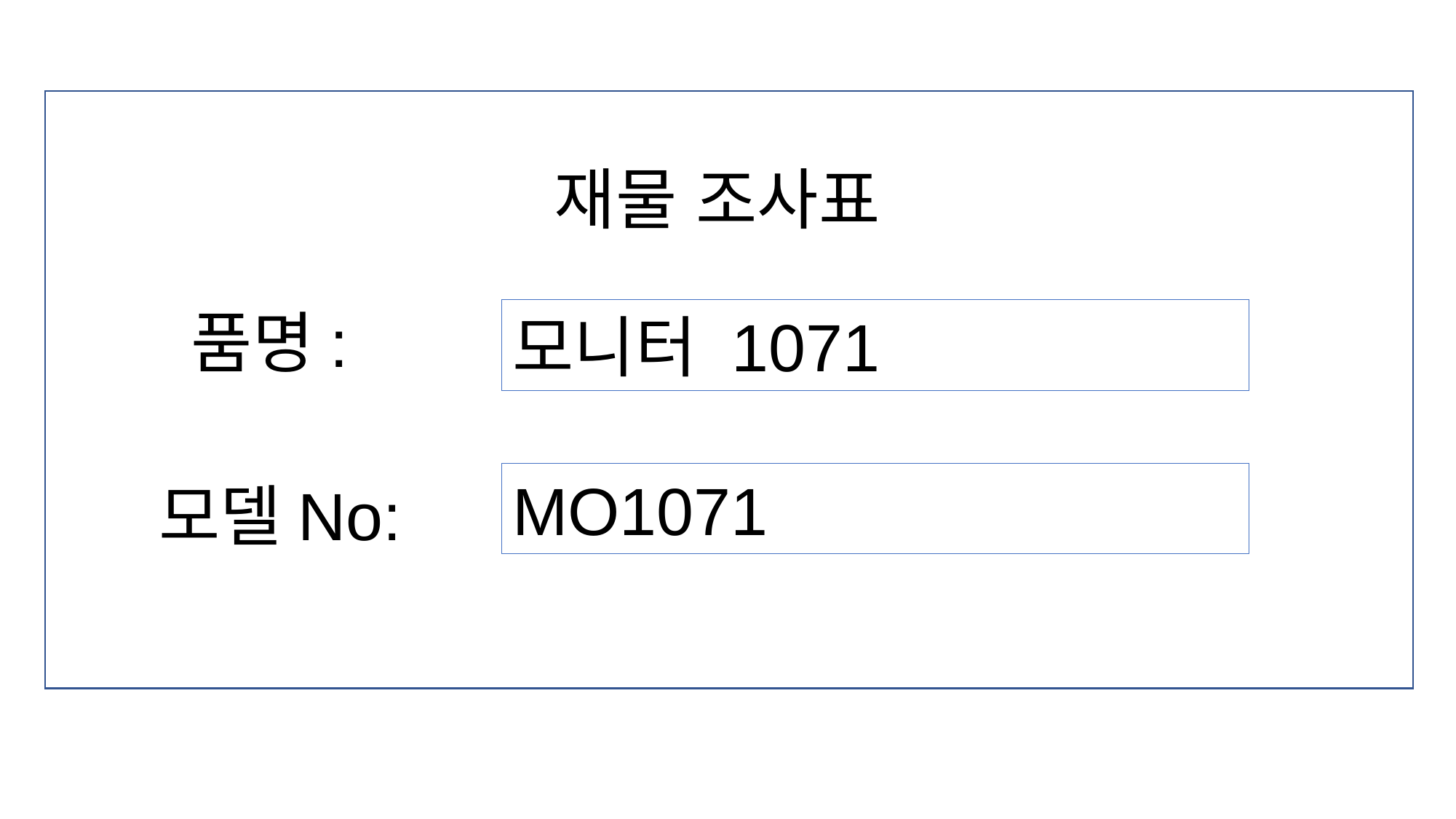

재물 조사표
품명:
모니터 1071
MO1071
모델No: